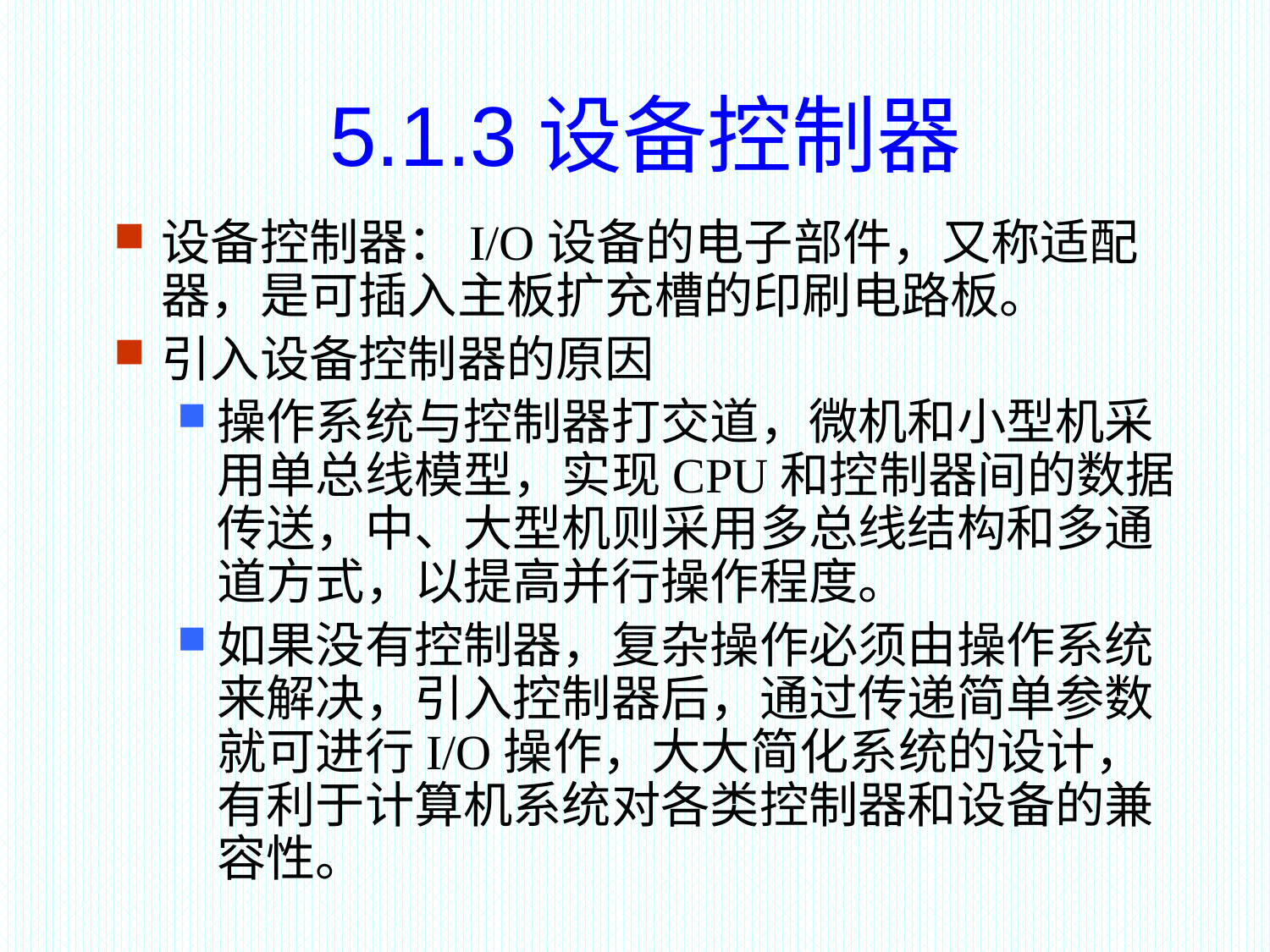

5.1.3设备控制器
设备控制器：I/O设备的电子部件，又称适配器，是可插入主板扩充槽的印刷电路板。
引入设备控制器的原因
操作系统与控制器打交道，微机和小型机采用单总线模型，实现CPU和控制器间的数据传送，中、大型机则采用多总线结构和多通道方式，以提高并行操作程度。
如果没有控制器，复杂操作必须由操作系统来解决，引入控制器后，通过传递简单参数就可进行I/O操作，大大简化系统的设计，有利于计算机系统对各类控制器和设备的兼容性。